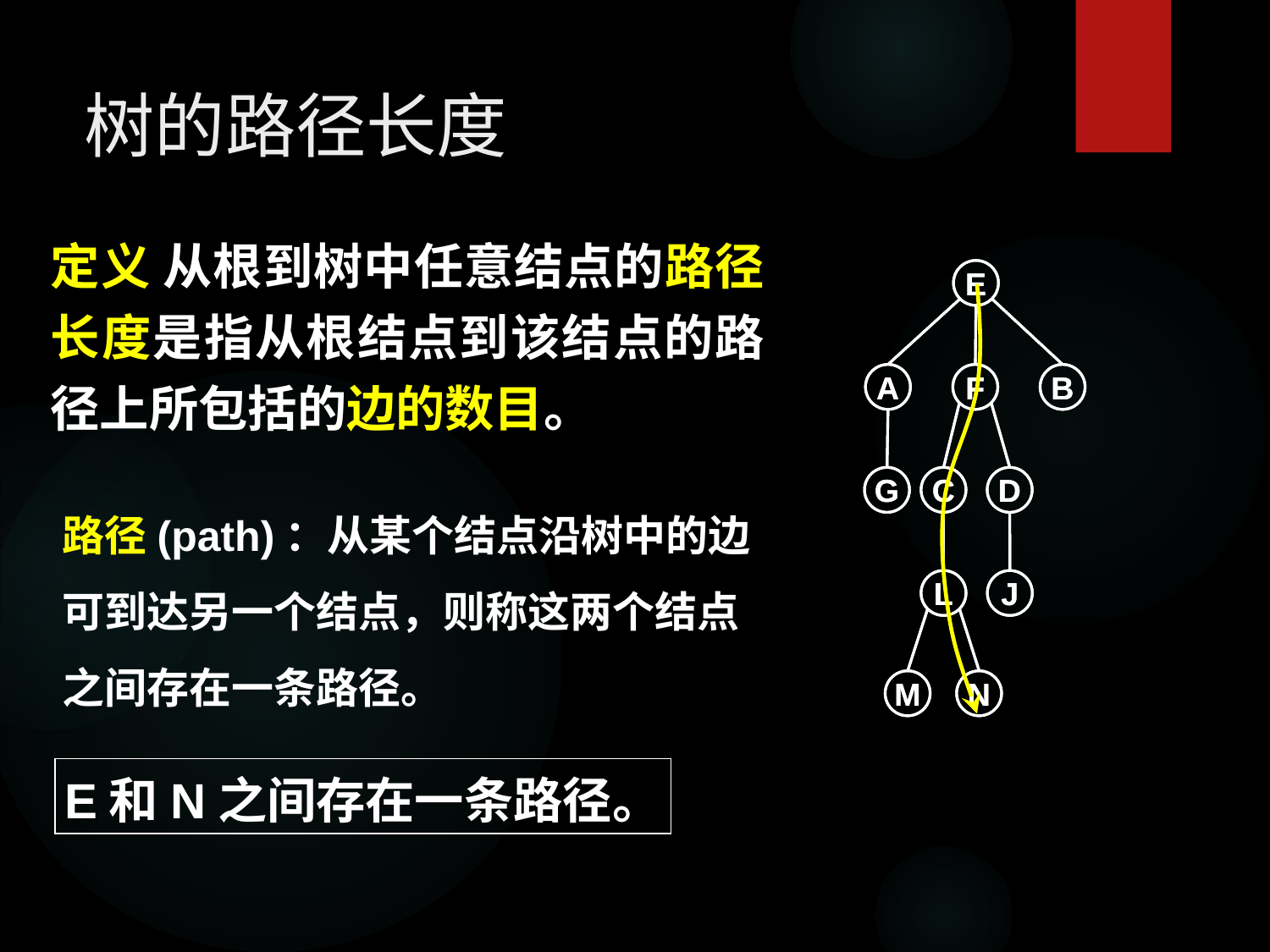

树的路径长度
定义 从根到树中任意结点的路径长度是指从根结点到该结点的路径上所包括的边的数目。

E
A
F
B
G
C
D
L
J
M
N
E
A
F
B
G
C
D
L
J
M
N

路径(path)：从某个结点沿树中的边可到达另一个结点，则称这两个结点之间存在一条路径。
E和N之间存在一条路径。